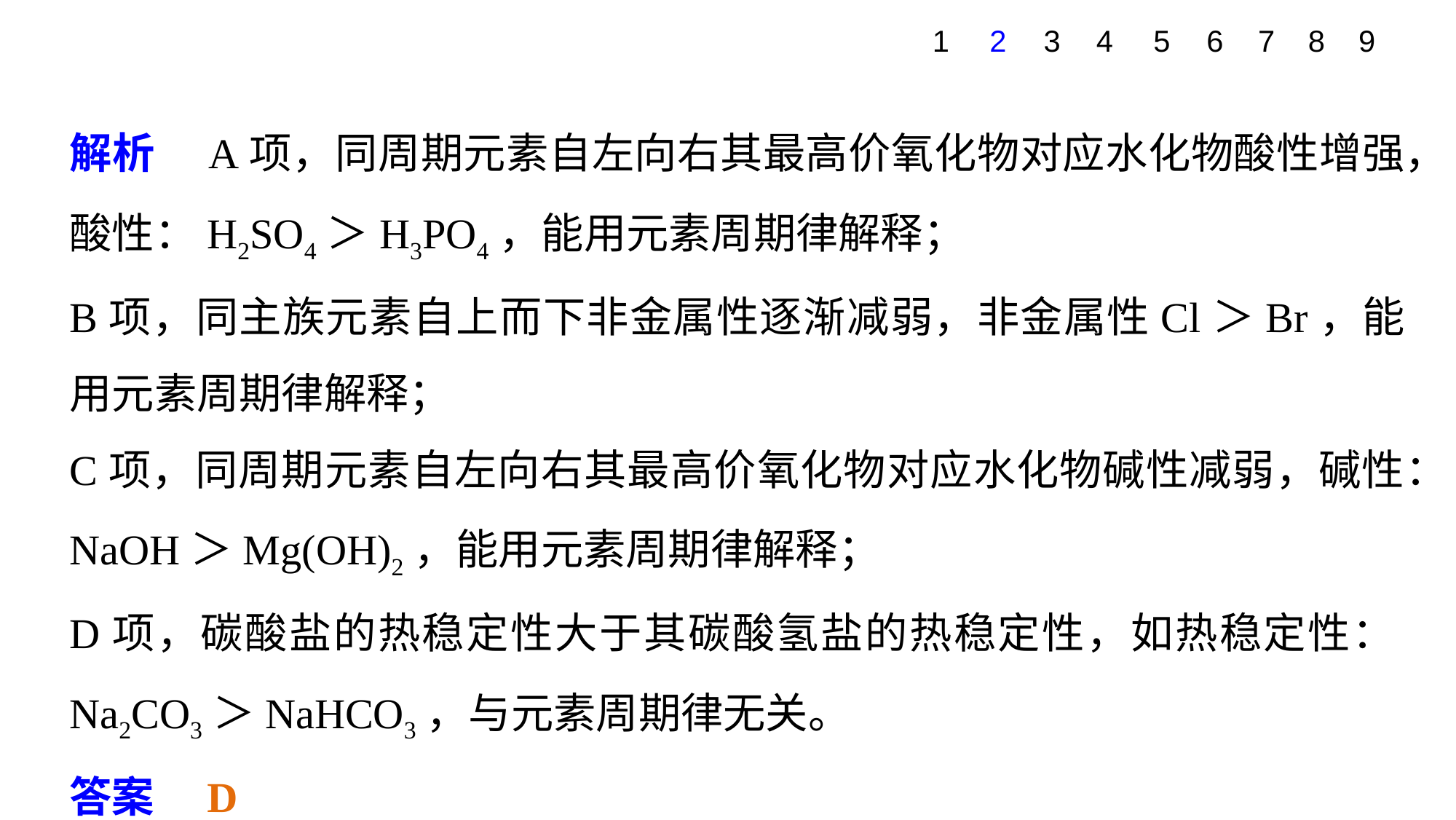

6
7
8
9
1
2
3
4
5
解析　A项，同周期元素自左向右其最高价氧化物对应水化物酸性增强，酸性：H2SO4＞H3PO4，能用元素周期律解释；
B项，同主族元素自上而下非金属性逐渐减弱，非金属性Cl＞Br，能用元素周期律解释；
C项，同周期元素自左向右其最高价氧化物对应水化物碱性减弱，碱性：NaOH＞Mg(OH)2，能用元素周期律解释；
D项，碳酸盐的热稳定性大于其碳酸氢盐的热稳定性，如热稳定性：Na2CO3＞NaHCO3，与元素周期律无关。
答案　D